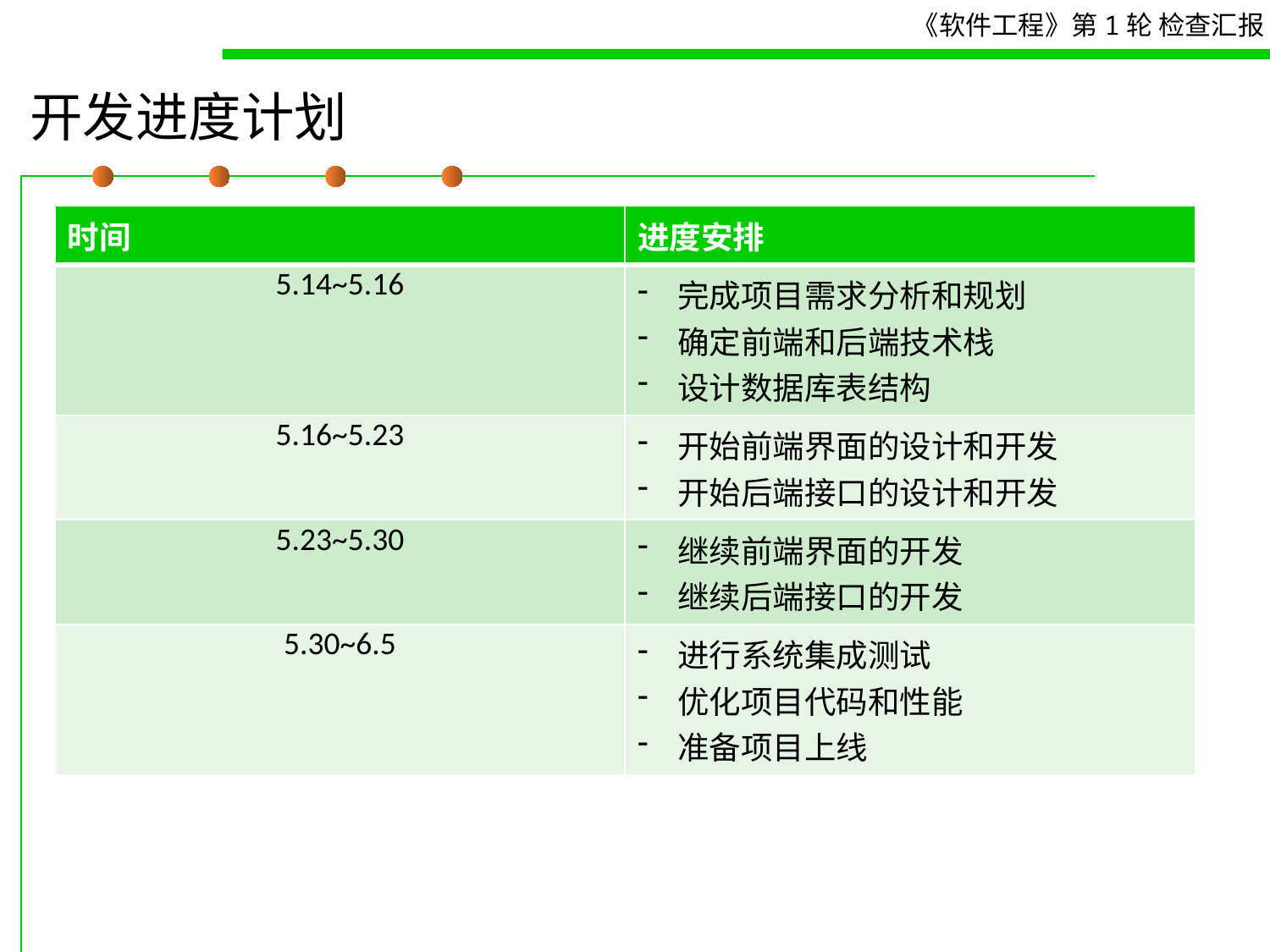

# 开发进度计划
| 时间 | 进度安排 |
| --- | --- |
| 5.14~5.16 | 完成项目需求分析和规划 确定前端和后端技术栈 设计数据库表结构 |
| 5.16~5.23 | 开始前端界面的设计和开发 开始后端接口的设计和开发 |
| 5.23~5.30 | 继续前端界面的开发 继续后端接口的开发 |
| 5.30~6.5 | 进行系统集成测试 优化项目代码和性能 准备项目上线 |